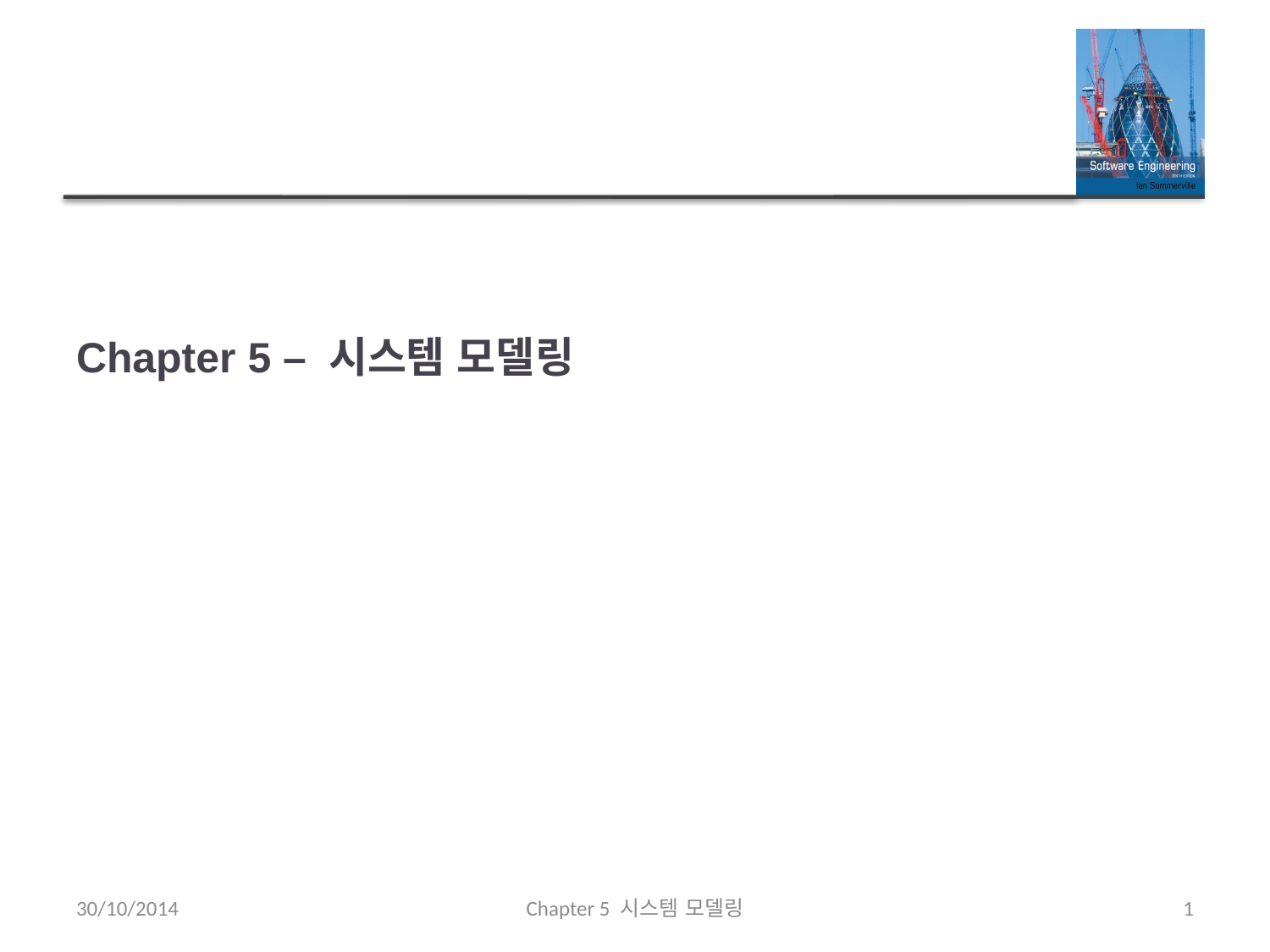

# Chapter 5 – 시스템 모델링

30/10/2014
Chapter 5 시스템 모델링
1